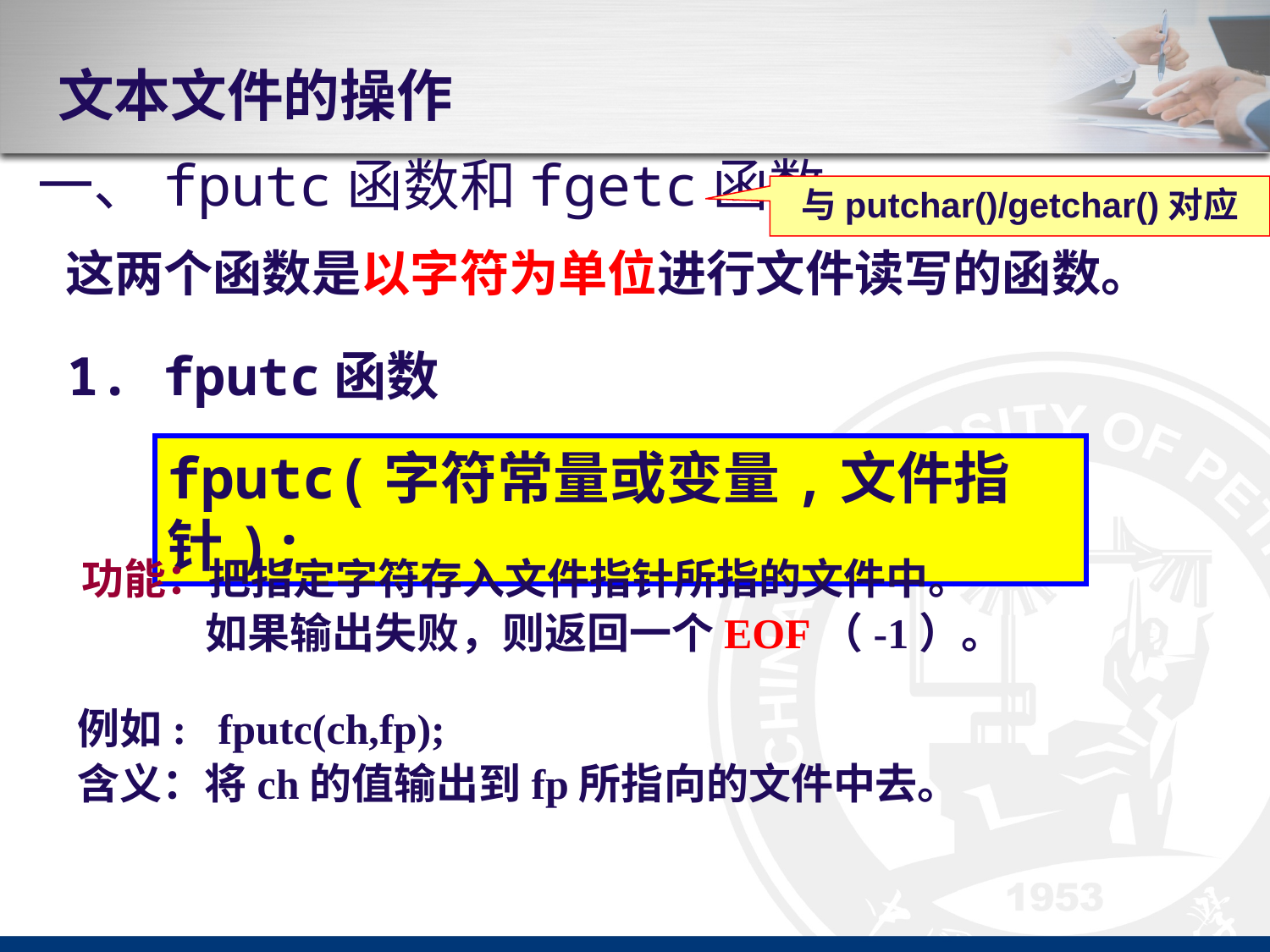

# 文本文件的操作
一、fputc函数和fgetc函数
与putchar()/getchar()对应
这两个函数是以字符为单位进行文件读写的函数。
1. fputc函数
fputc(字符常量或变量,文件指针);
功能：把指定字符存入文件指针所指的文件中。
            如果输出失败，则返回一个EOF（-1）。
例如:   fputc(ch,fp);
含义：将ch的值输出到fp所指向的文件中去。